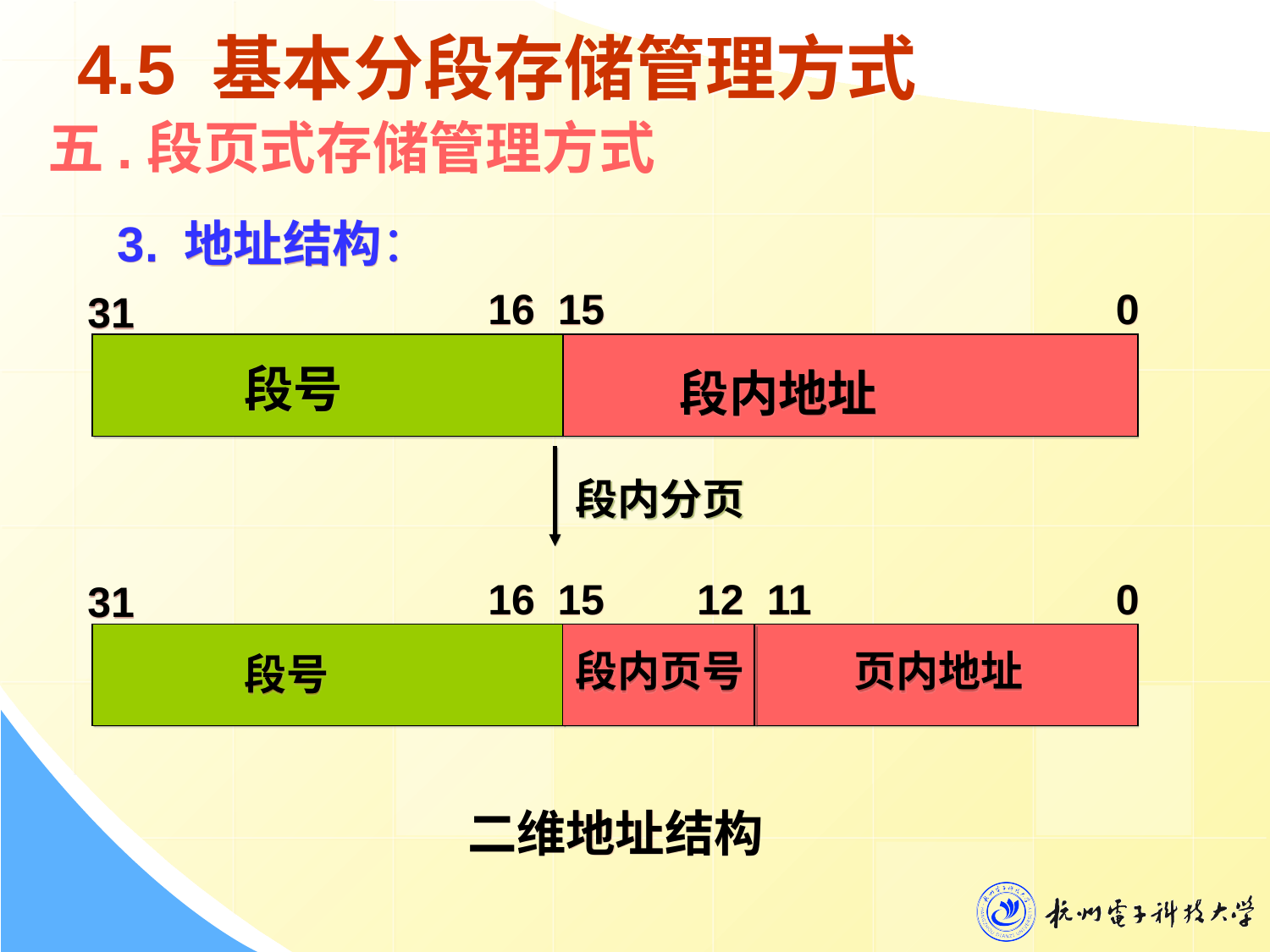

# 4.5 基本分段存储管理方式
五.段页式存储管理方式
3. 地址结构：
16
15
0
31

段号
段内地址

段内分页
16
15
12
11
0
31

段内页号
页内地址
段号
二维地址结构